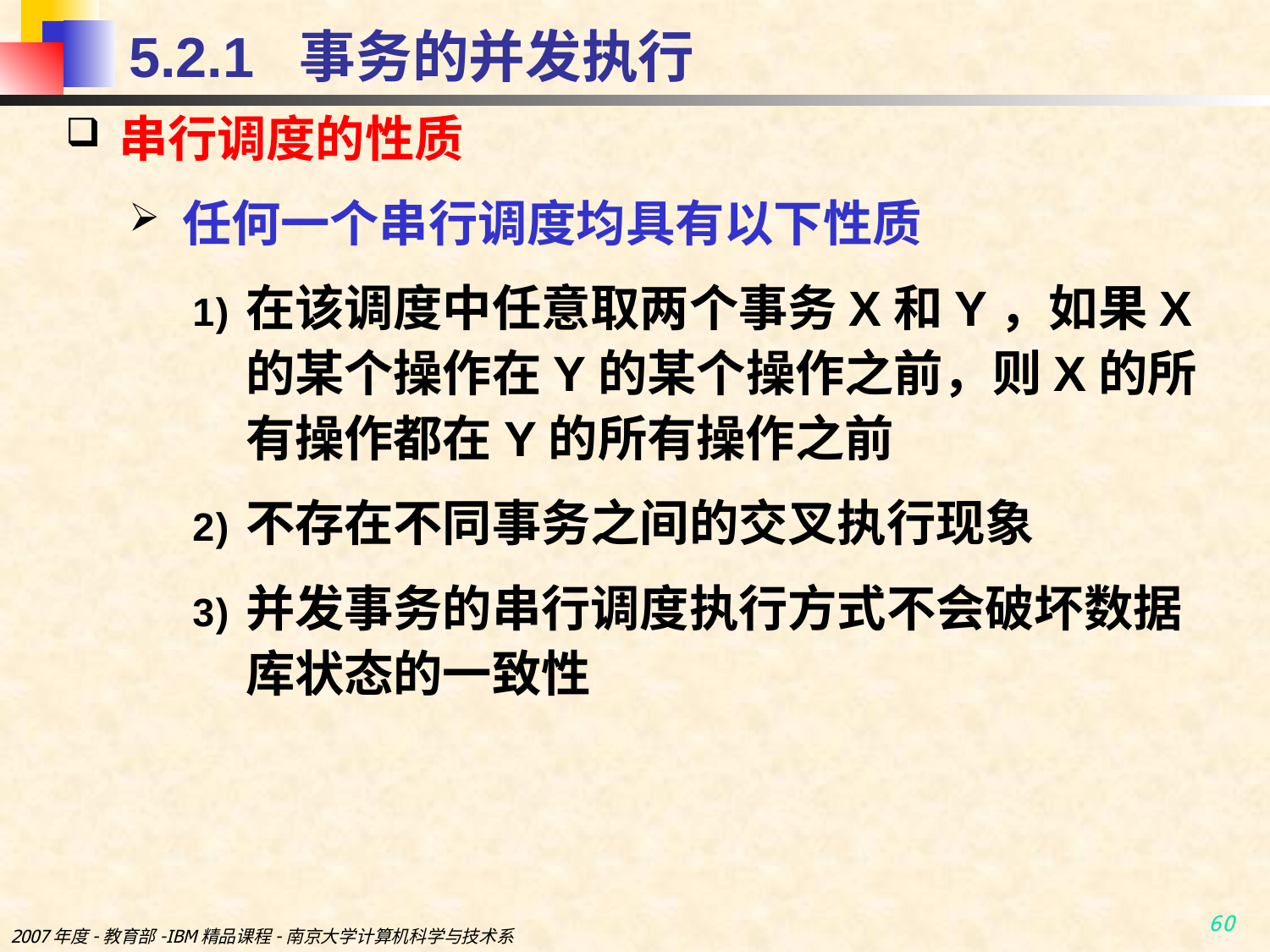

# 5.2.1  事务的并发执行
串行调度的性质
任何一个串行调度均具有以下性质
在该调度中任意取两个事务X和Y，如果X的某个操作在Y的某个操作之前，则X的所有操作都在Y的所有操作之前
不存在不同事务之间的交叉执行现象
并发事务的串行调度执行方式不会破坏数据库状态的一致性
60